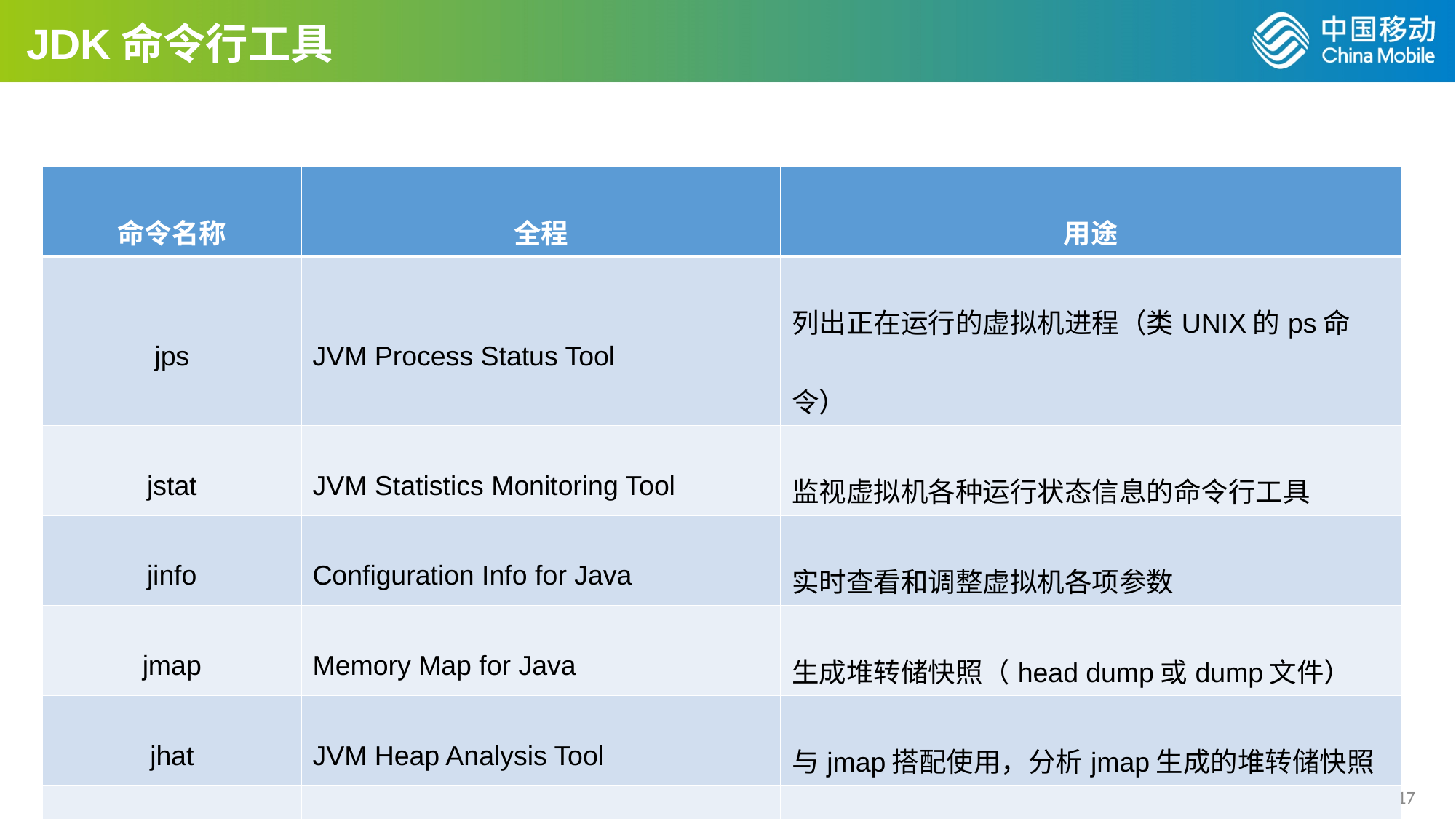

JDK命令行工具
| 命令名称 | 全程 | 用途 |
| --- | --- | --- |
| jps | JVM Process Status Tool | 列出正在运行的虚拟机进程（类UNIX的ps命令） |
| jstat | JVM Statistics Monitoring Tool | 监视虚拟机各种运行状态信息的命令行工具 |
| jinfo | Configuration Info for Java | 实时查看和调整虚拟机各项参数 |
| jmap | Memory Map for Java | 生成堆转储快照（head dump或dump文件） |
| jhat | JVM Heap Analysis Tool | 与jmap搭配使用，分析jmap生成的堆转储快照 |
| jstack | Stack Trace for Java | 生成虚拟机当前时刻的线程快照 |